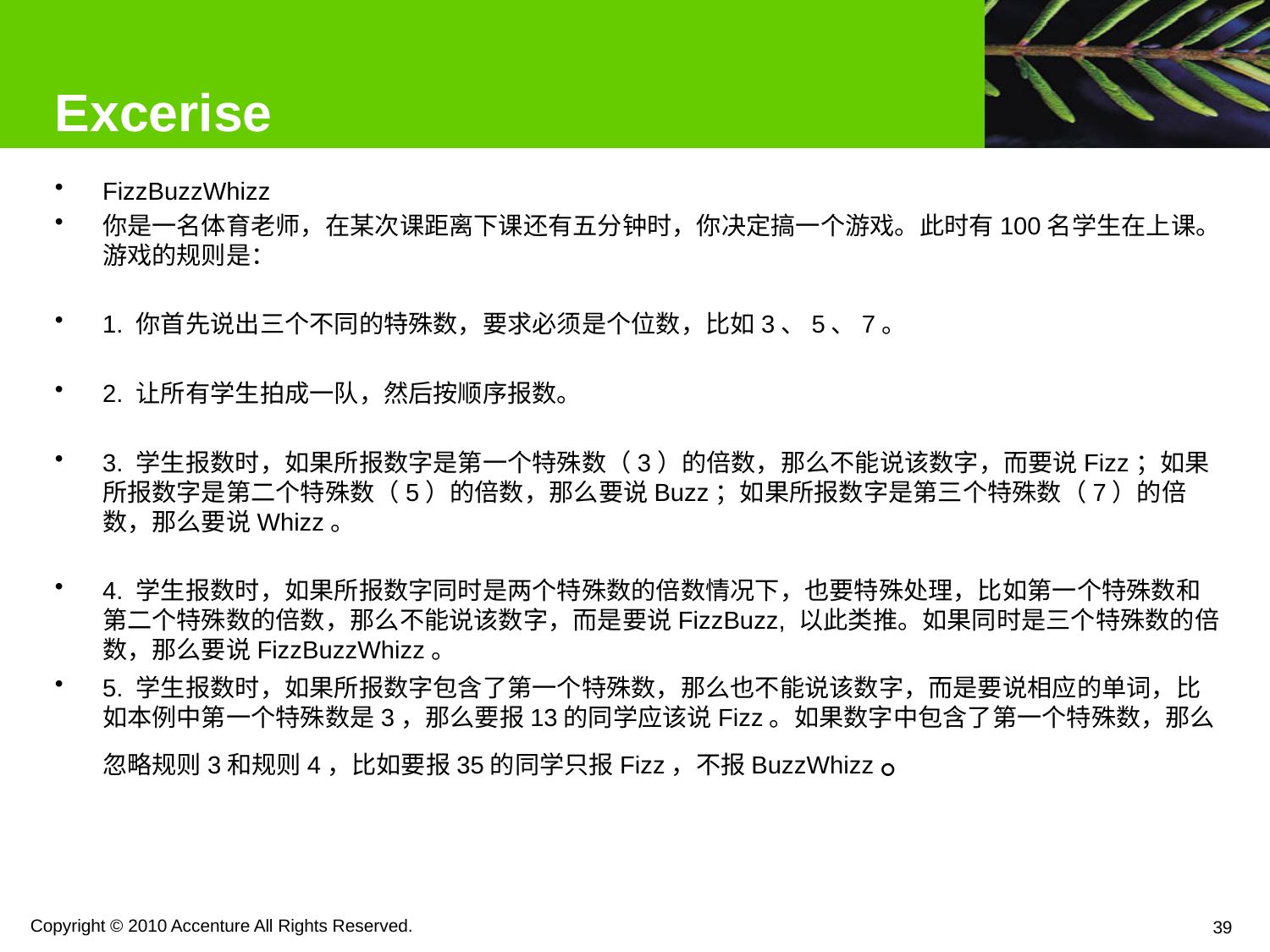

# Excerise
FizzBuzzWhizz
你是一名体育老师，在某次课距离下课还有五分钟时，你决定搞一个游戏。此时有100名学生在上课。游戏的规则是：

1. 你首先说出三个不同的特殊数，要求必须是个位数，比如3、5、7。

2. 让所有学生拍成一队，然后按顺序报数。

3. 学生报数时，如果所报数字是第一个特殊数（3）的倍数，那么不能说该数字，而要说Fizz；如果所报数字是第二个特殊数（5）的倍数，那么要说Buzz；如果所报数字是第三个特殊数（7）的倍数，那么要说Whizz。

4. 学生报数时，如果所报数字同时是两个特殊数的倍数情况下，也要特殊处理，比如第一个特殊数和第二个特殊数的倍数，那么不能说该数字，而是要说FizzBuzz, 以此类推。如果同时是三个特殊数的倍数，那么要说FizzBuzzWhizz。
5. 学生报数时，如果所报数字包含了第一个特殊数，那么也不能说该数字，而是要说相应的单词，比如本例中第一个特殊数是3，那么要报13的同学应该说Fizz。如果数字中包含了第一个特殊数，那么忽略规则3和规则4，比如要报35的同学只报Fizz，不报BuzzWhizz。
Copyright © 2010 Accenture All Rights Reserved.
39